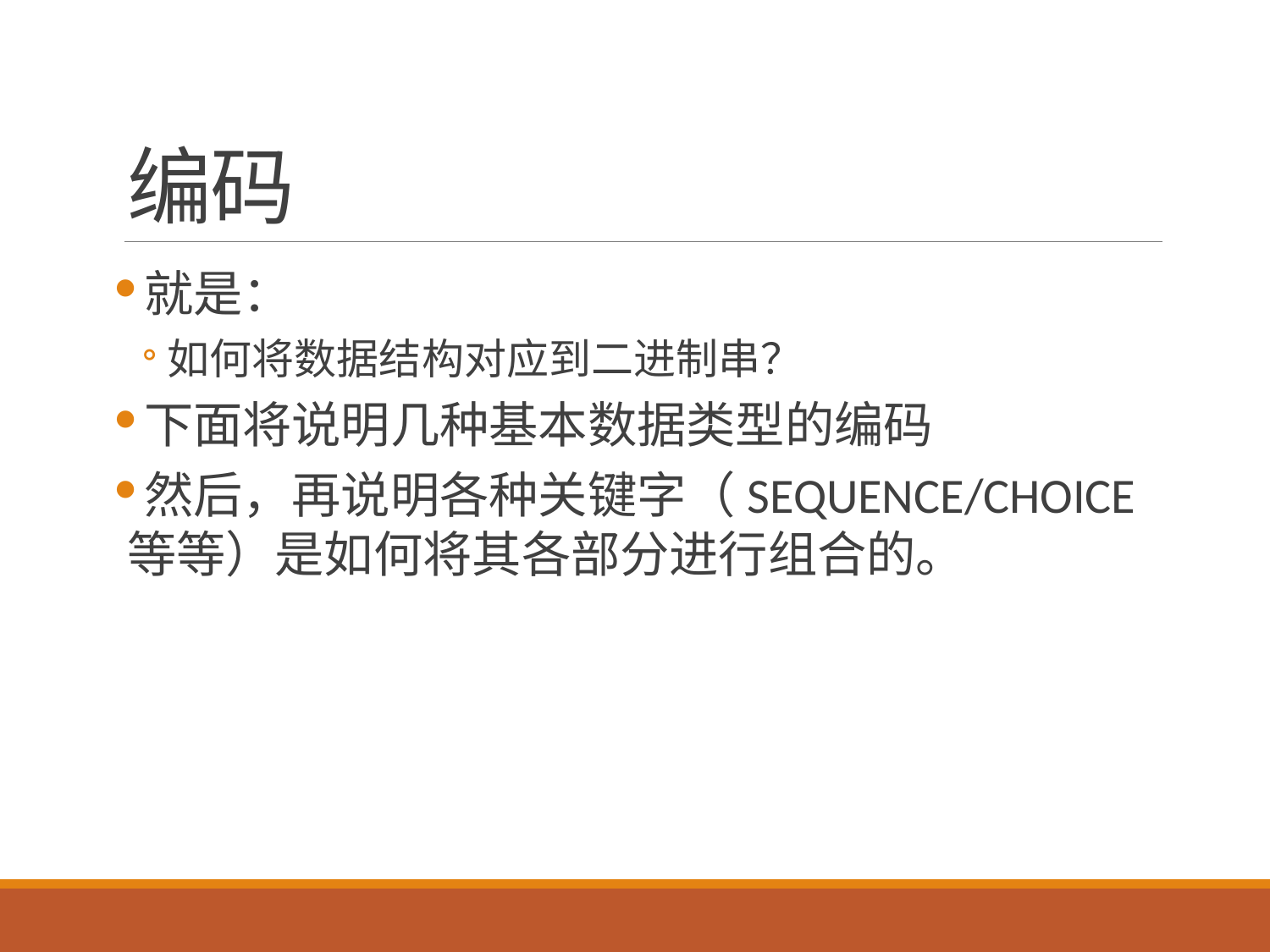

# 编码
就是：
如何将数据结构对应到二进制串？
下面将说明几种基本数据类型的编码
然后，再说明各种关键字（SEQUENCE/CHOICE等等）是如何将其各部分进行组合的。
42